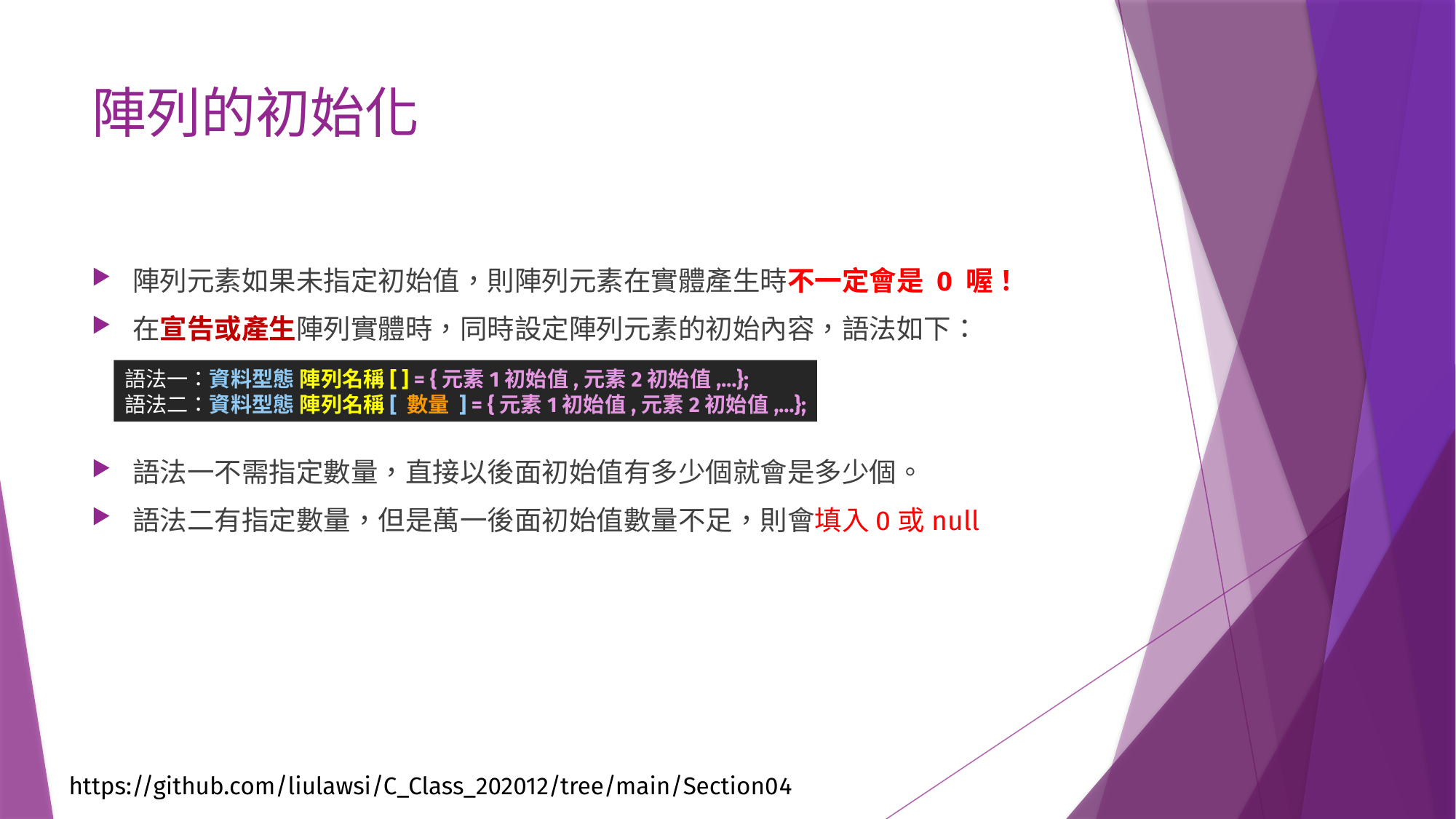

# 陣列的初始化
陣列元素如果未指定初始值，則陣列元素在實體產生時不一定會是 0 喔！
在宣告或產生陣列實體時，同時設定陣列元素的初始內容，語法如下：

語法一不需指定數量，直接以後面初始值有多少個就會是多少個。
語法二有指定數量，但是萬一後面初始值數量不足，則會填入0或null

語法一：資料型態 陣列名稱[ ] = {元素1初始值,元素2初始值,…};
語法二：資料型態 陣列名稱[ 數量 ] = {元素1初始值,元素2初始值,…};